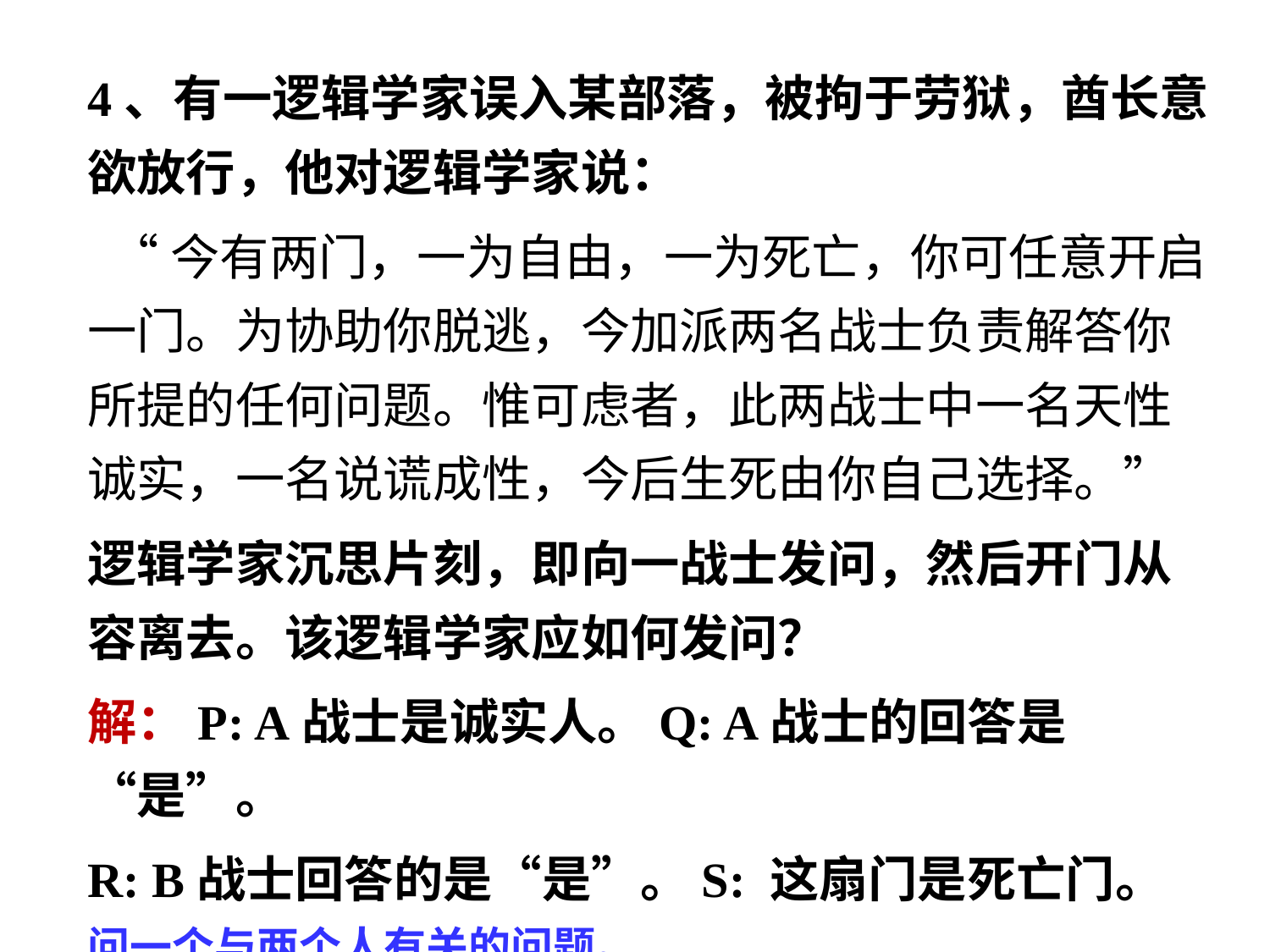

4、有一逻辑学家误入某部落，被拘于劳狱，酋长意欲放行，他对逻辑学家说：
  “今有两门，一为自由，一为死亡，你可任意开启一门。为协助你脱逃，今加派两名战士负责解答你所提的任何问题。惟可虑者，此两战士中一名天性诚实，一名说谎成性，今后生死由你自己选择。”
逻辑学家沉思片刻，即向一战士发问，然后开门从容离去。该逻辑学家应如何发问？
解：P: A战士是诚实人。Q: A战士的回答是“是”。
R: B战士回答的是“是”。S: 这扇门是死亡门。
问一个与两个人有关的问题。